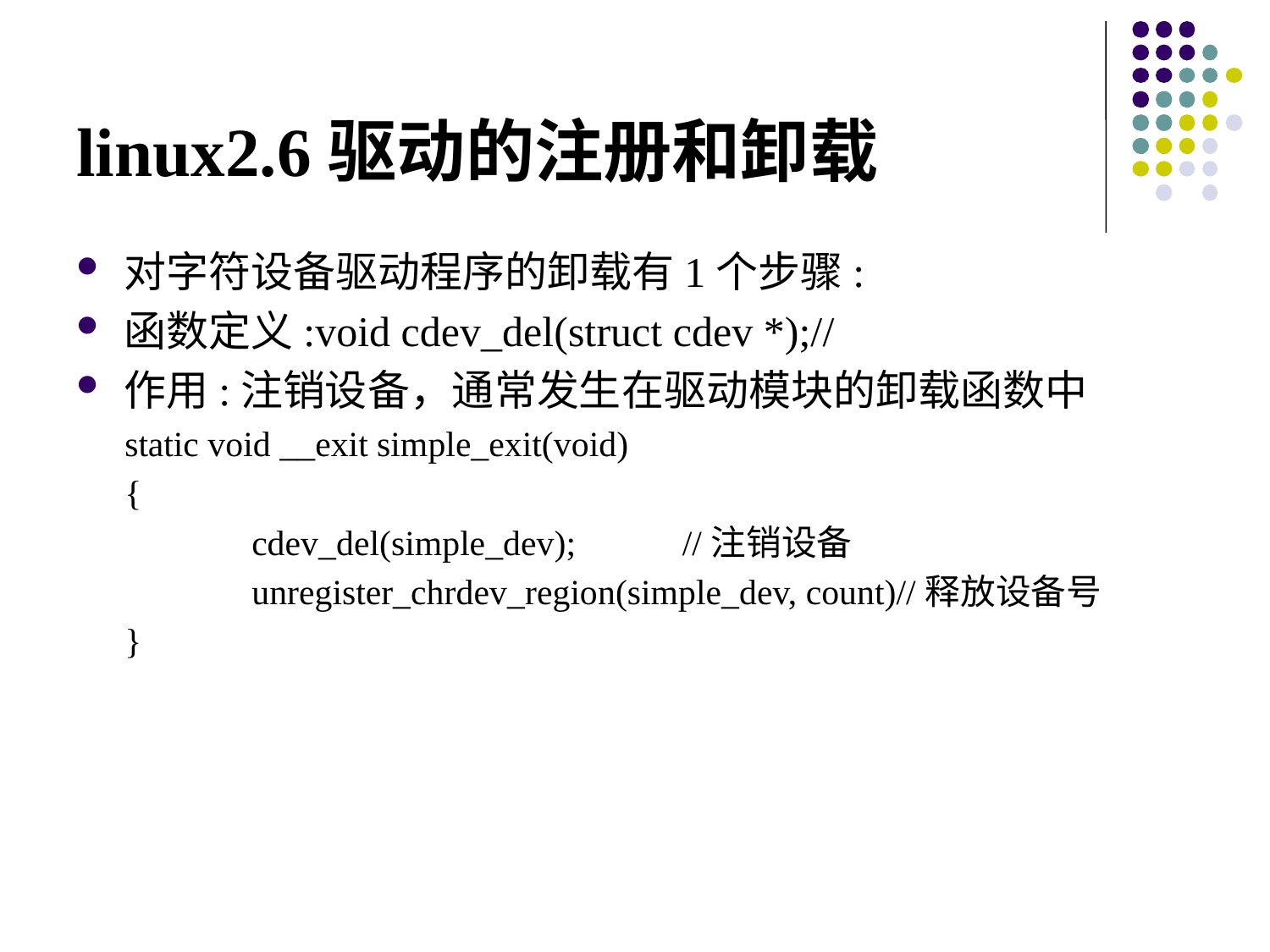

# linux2.6驱动的注册和卸载
对字符设备驱动程序的卸载有1个步骤:
函数定义:void cdev_del(struct cdev *);//
作用:注销设备，通常发生在驱动模块的卸载函数中
static void __exit simple_exit(void)
{
	cdev_del(simple_dev);            //注销设备
	unregister_chrdev_region(simple_dev, count)//释放设备号
}